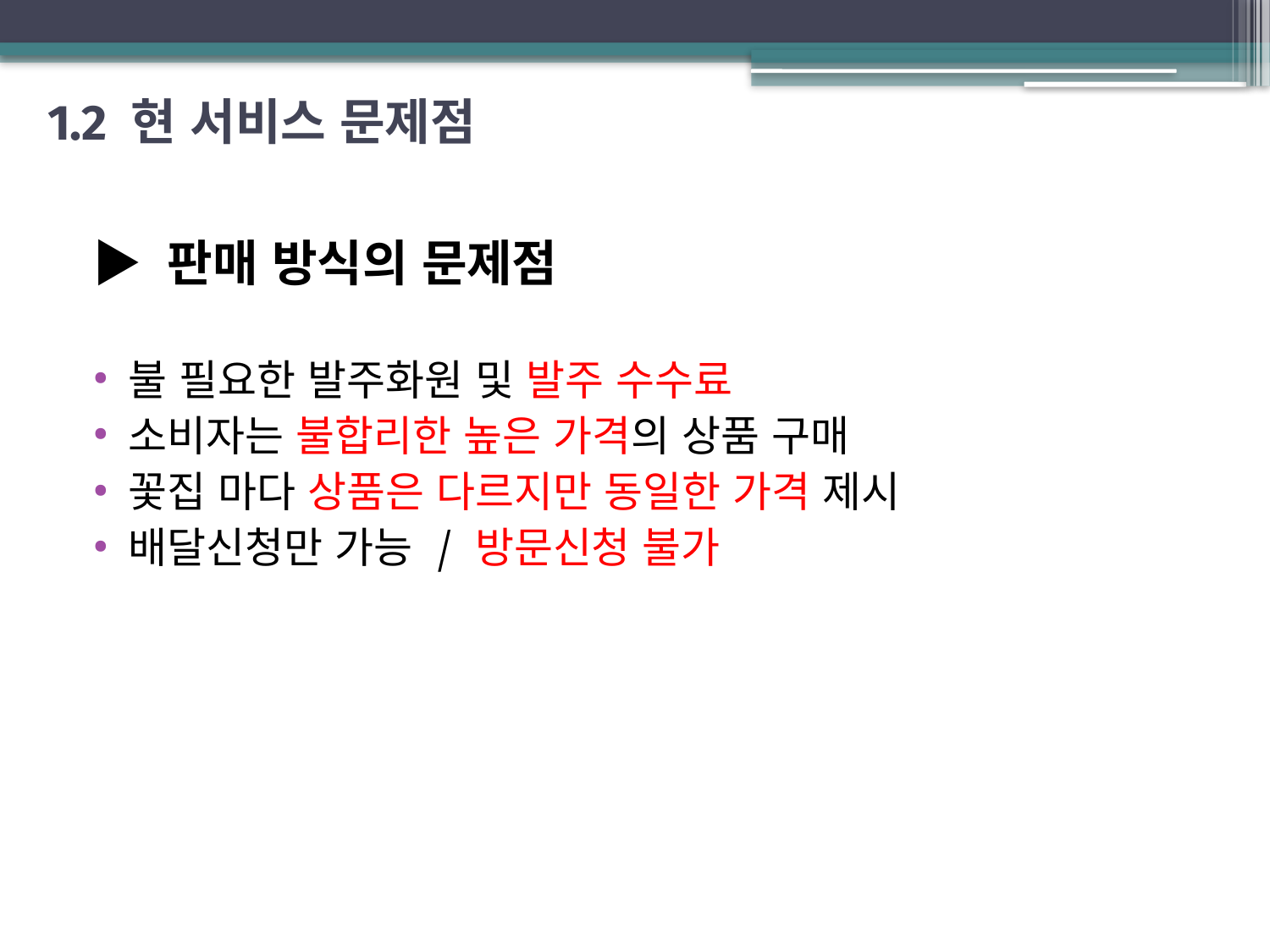

# 1.2 현 서비스 문제점
▶ 판매 방식의 문제점

불 필요한 발주화원 및 발주 수수료
소비자는 불합리한 높은 가격의 상품 구매
꽃집 마다 상품은 다르지만 동일한 가격 제시
배달신청만 가능 / 방문신청 불가